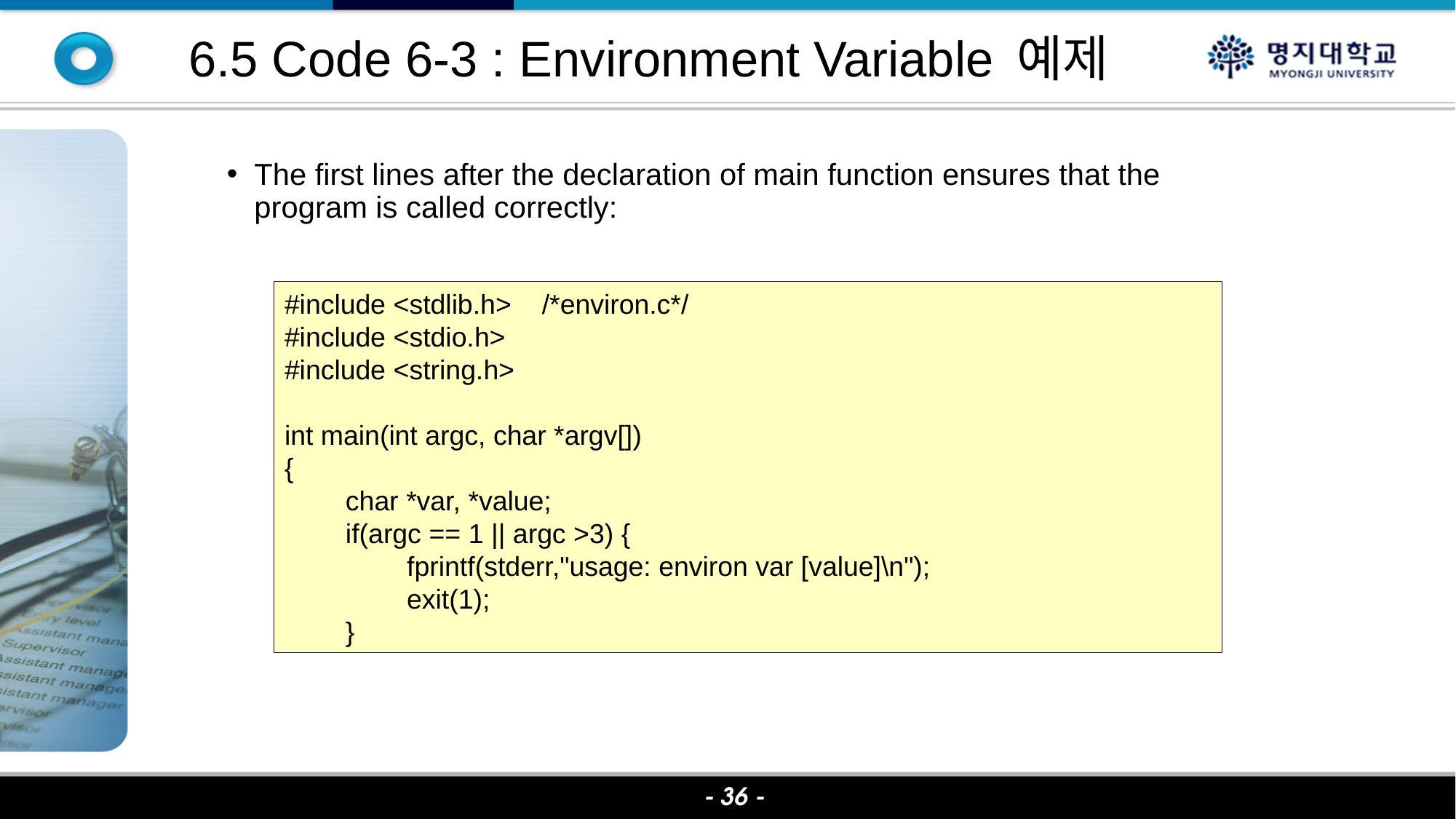

6.5 Code 6-3 : Environment Variable 예제
The first lines after the declaration of main function ensures that the program is called correctly:
#include <stdlib.h>    /*environ.c*/
#include <stdio.h>
#include <string.h>

int main(int argc, char *argv[])
{
        char *var, *value;
        if(argc == 1 || argc >3) {
                fprintf(stderr,"usage: environ var [value]\n");
                exit(1);
        }
- 36 -